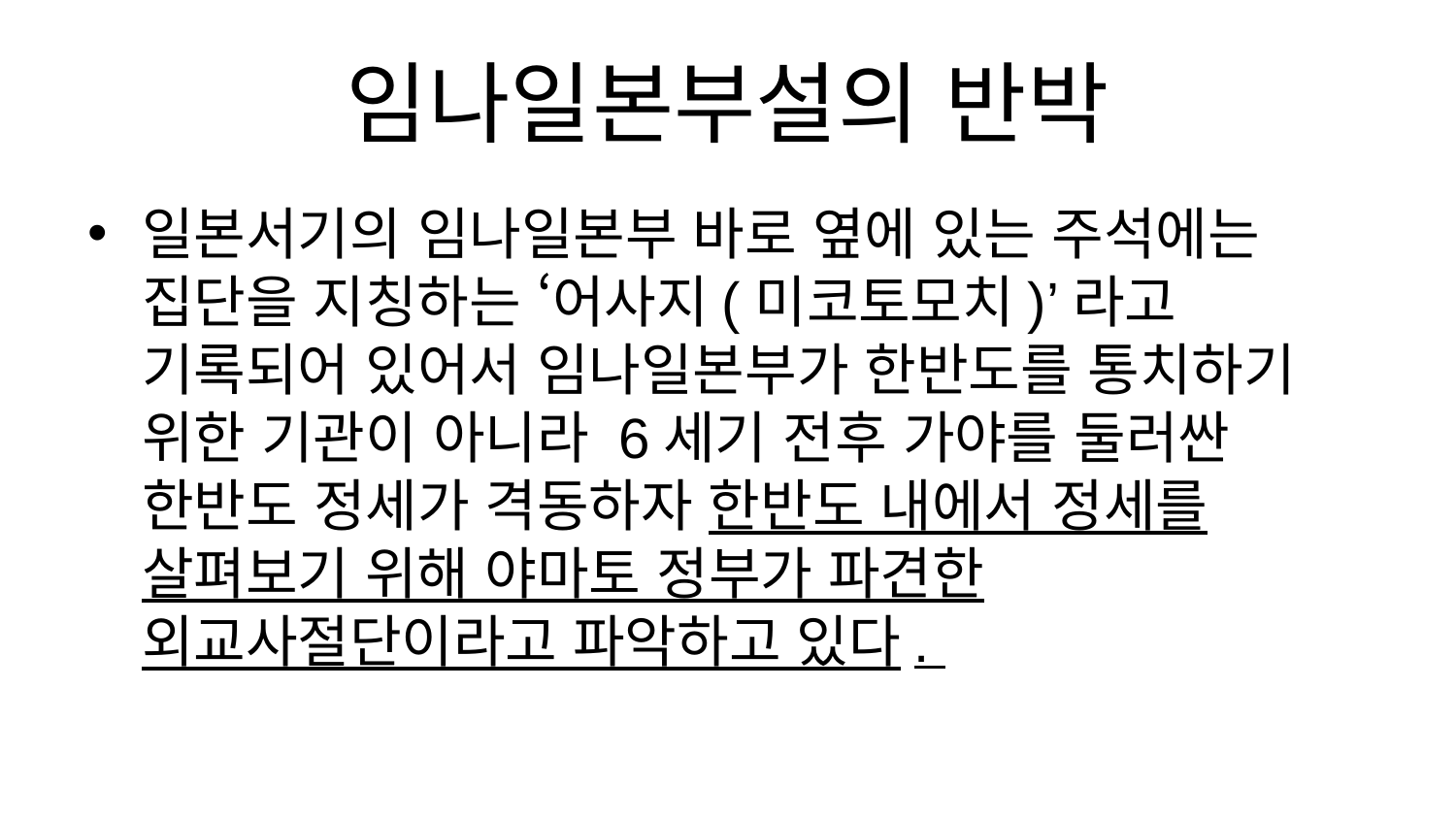

# 임나일본부설의 반박
일본서기의 임나일본부 바로 옆에 있는 주석에는 집단을 지칭하는 ‘어사지(미코토모치)’라고 기록되어 있어서 임나일본부가 한반도를 통치하기 위한 기관이 아니라 6세기 전후 가야를 둘러싼 한반도 정세가 격동하자 한반도 내에서 정세를 살펴보기 위해 야마토 정부가 파견한 외교사절단이라고 파악하고 있다.